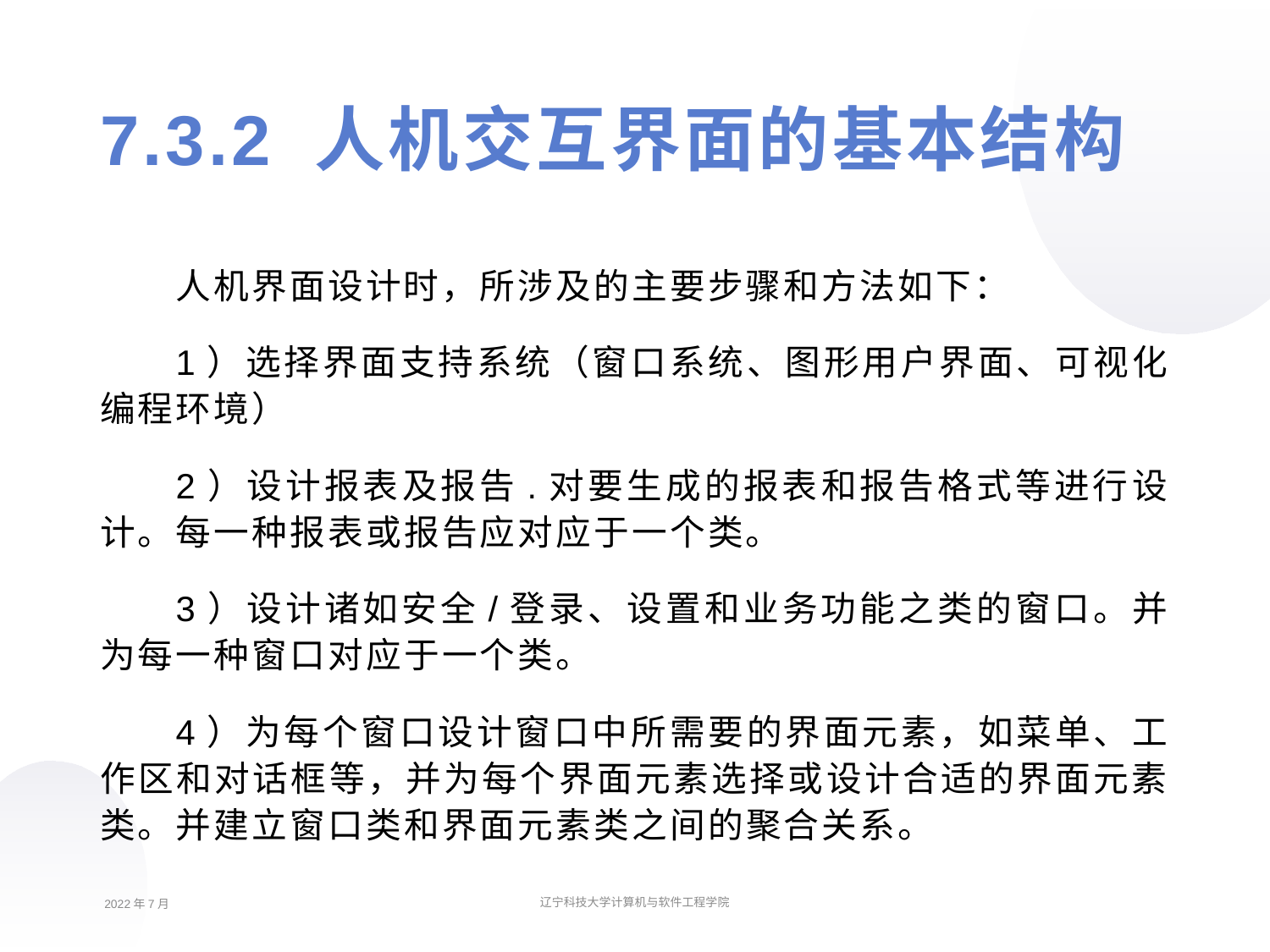

7.3.2 人机交互界面的基本结构
人机界面设计时，所涉及的主要步骤和方法如下：
1）选择界面支持系统（窗口系统、图形用户界面、可视化编程环境）
2）设计报表及报告.对要生成的报表和报告格式等进行设计。每一种报表或报告应对应于一个类。
3）设计诸如安全/登录、设置和业务功能之类的窗口。并为每一种窗口对应于一个类。
4）为每个窗口设计窗口中所需要的界面元素，如菜单、工作区和对话框等，并为每个界面元素选择或设计合适的界面元素类。并建立窗口类和界面元素类之间的聚合关系。

2022年7月
辽宁科技大学计算机与软件工程学院
75